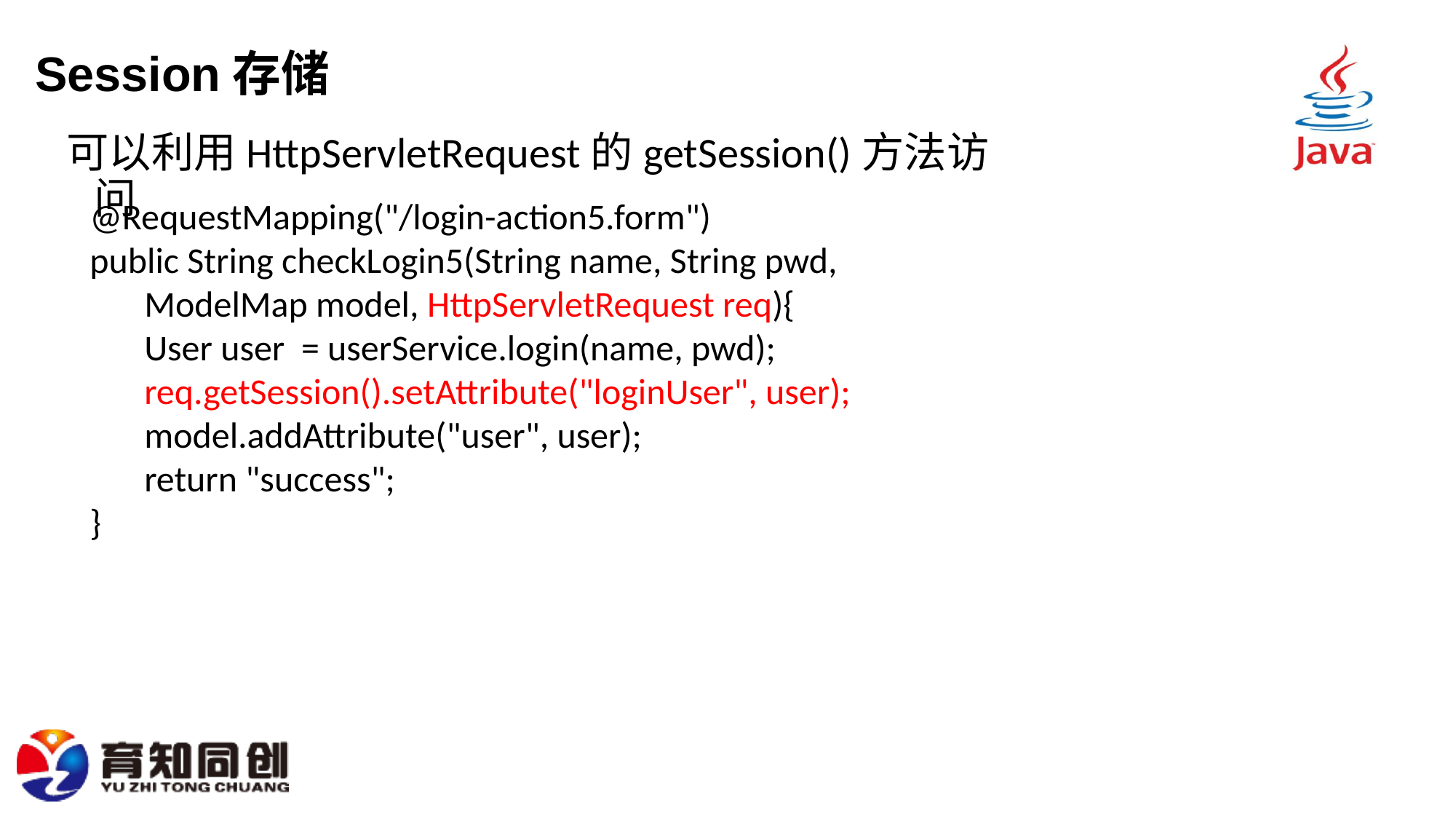

# Session存储
可以利用HttpServletRequest的getSession()方法访问
@RequestMapping("/login-action5.form")
public String checkLogin5(String name, String pwd,
ModelMap model, HttpServletRequest req){
User user  = userService.login(name, pwd);
req.getSession().setAttribute("loginUser", user);
model.addAttribute("user", user);
return "success";
}